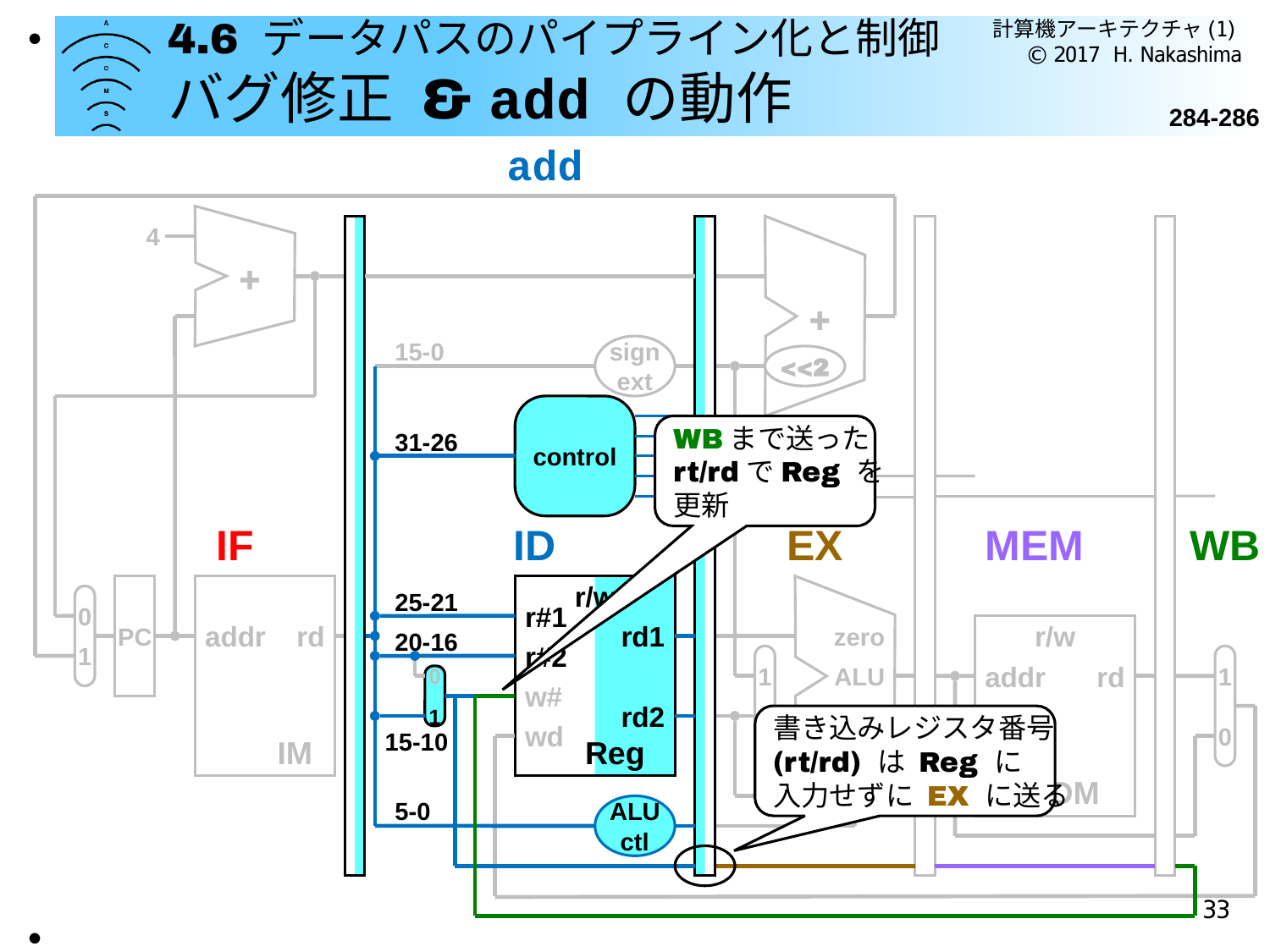

計算機アーキテクチャ(1)
© 2017  H. Nakashima
●
# 4.6 データパスのパイプライン化と制御 バグ修正 & add の動作
284-286
add

4

+

+

sign
ext
sign
ext
15-0
15-0

<<2

control
control

WBまで送った
rt/rdでReg を
更新

31-26
31-26

IF
ID
ID
EX
MEM
WB

addr
rd
IM

r/w
r#1
rd1
r#2
w#
rd2
wd
Reg

r/w
r#1
rd1
r#2
w#
rd2
wd
Reg

zero
ALU

PC

0
1
25-21
25-21

r/w
addr
rd
wd
DM

20-16
20-16

1
0

1

0
1

0
1

0

書き込みレジスタ番号
(rt/rd) は Reg に
入力せずに EX に送る

15-10
15-10

ALU
ctl
ALU
ctl

5-0
5-0

33
●